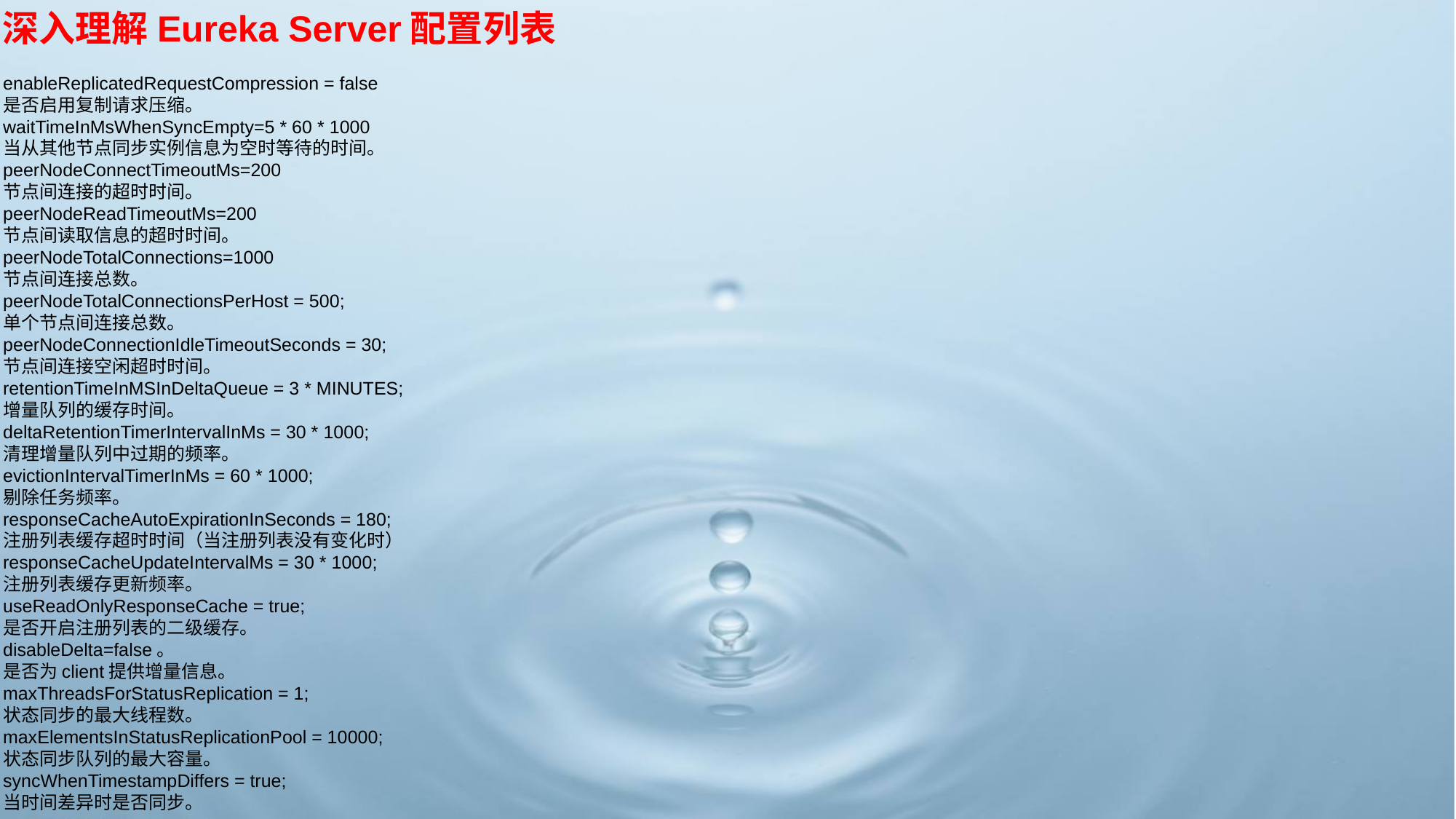

深入理解Eureka Server配置列表
enableReplicatedRequestCompression = false
是否启用复制请求压缩。
waitTimeInMsWhenSyncEmpty=5 * 60 * 1000
当从其他节点同步实例信息为空时等待的时间。
peerNodeConnectTimeoutMs=200
节点间连接的超时时间。
peerNodeReadTimeoutMs=200
节点间读取信息的超时时间。
peerNodeTotalConnections=1000
节点间连接总数。
peerNodeTotalConnectionsPerHost = 500;
单个节点间连接总数。
peerNodeConnectionIdleTimeoutSeconds = 30;
节点间连接空闲超时时间。
retentionTimeInMSInDeltaQueue = 3 * MINUTES;
增量队列的缓存时间。
deltaRetentionTimerIntervalInMs = 30 * 1000;
清理增量队列中过期的频率。
evictionIntervalTimerInMs = 60 * 1000;
剔除任务频率。
responseCacheAutoExpirationInSeconds = 180;
注册列表缓存超时时间（当注册列表没有变化时）
responseCacheUpdateIntervalMs = 30 * 1000;
注册列表缓存更新频率。
useReadOnlyResponseCache = true;
是否开启注册列表的二级缓存。
disableDelta=false。
是否为client提供增量信息。
maxThreadsForStatusReplication = 1;
状态同步的最大线程数。
maxElementsInStatusReplicationPool = 10000;
状态同步队列的最大容量。
syncWhenTimestampDiffers = true;
当时间差异时是否同步。